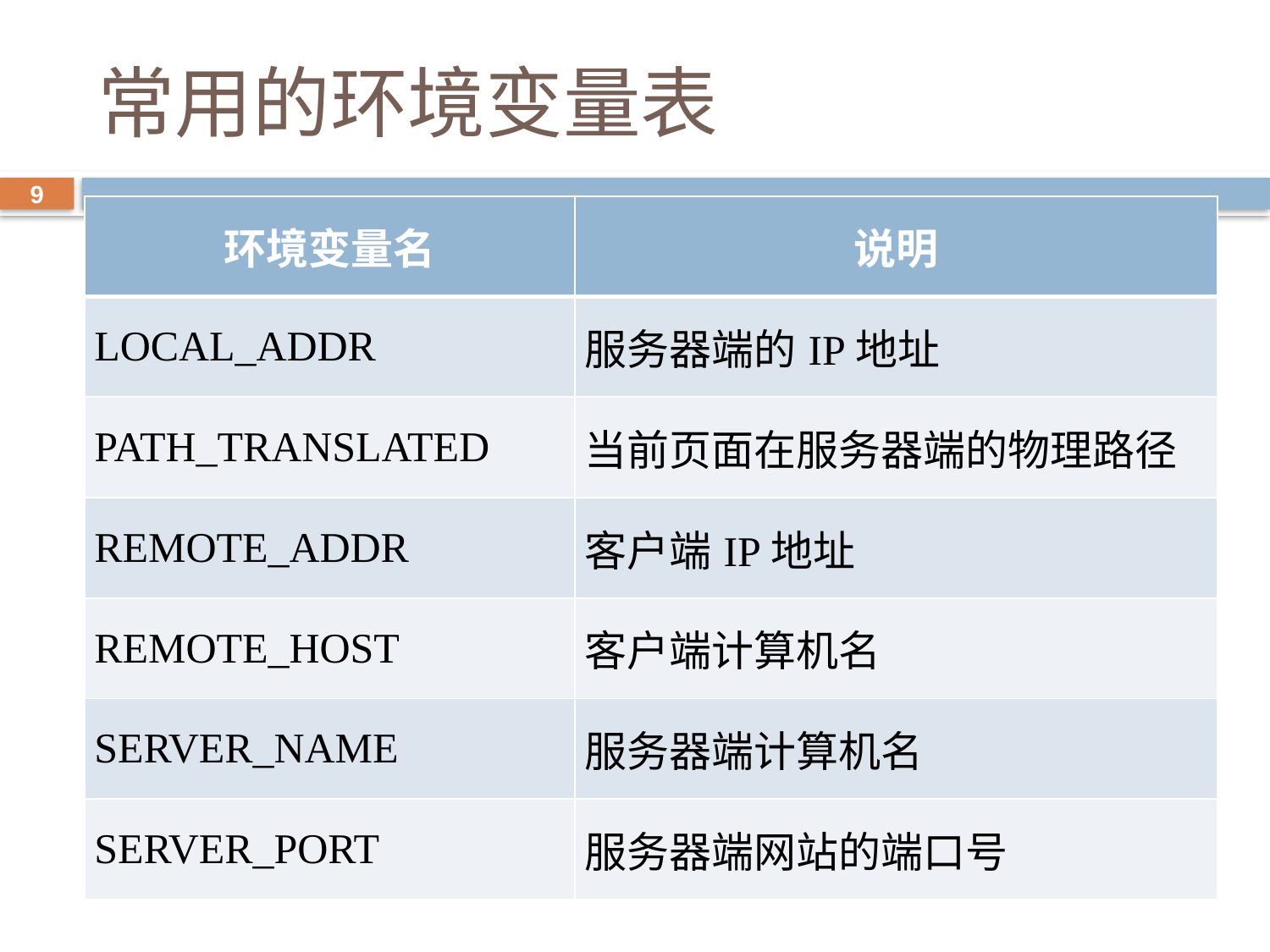

# 常用的环境变量表
9
| 环境变量名 | 说明 |
| --- | --- |
| LOCAL\_ADDR | 服务器端的IP地址 |
| PATH\_TRANSLATED | 当前页面在服务器端的物理路径 |
| REMOTE\_ADDR | 客户端IP地址 |
| REMOTE\_HOST | 客户端计算机名 |
| SERVER\_NAME | 服务器端计算机名 |
| SERVER\_PORT | 服务器端网站的端口号 |